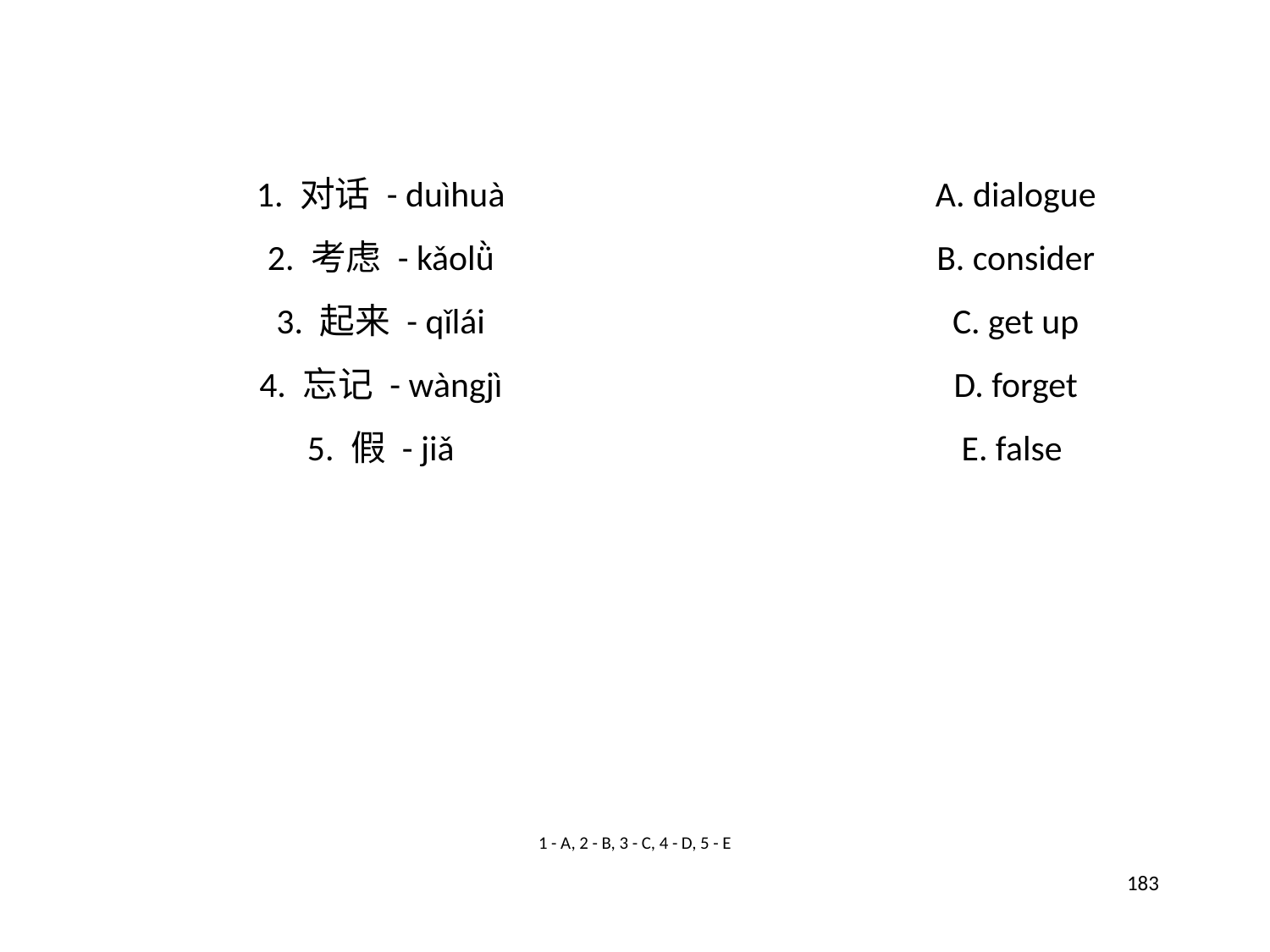

1. 对话 - duìhuà

A. dialogue

2. 考虑 - kǎolǜ

B. consider

3. 起来 - qǐlái

C. get up

4. 忘记 - wàngjì

D. forget

5. 假 - jiǎ

E. false
1 - A, 2 - B, 3 - C, 4 - D, 5 - E

183